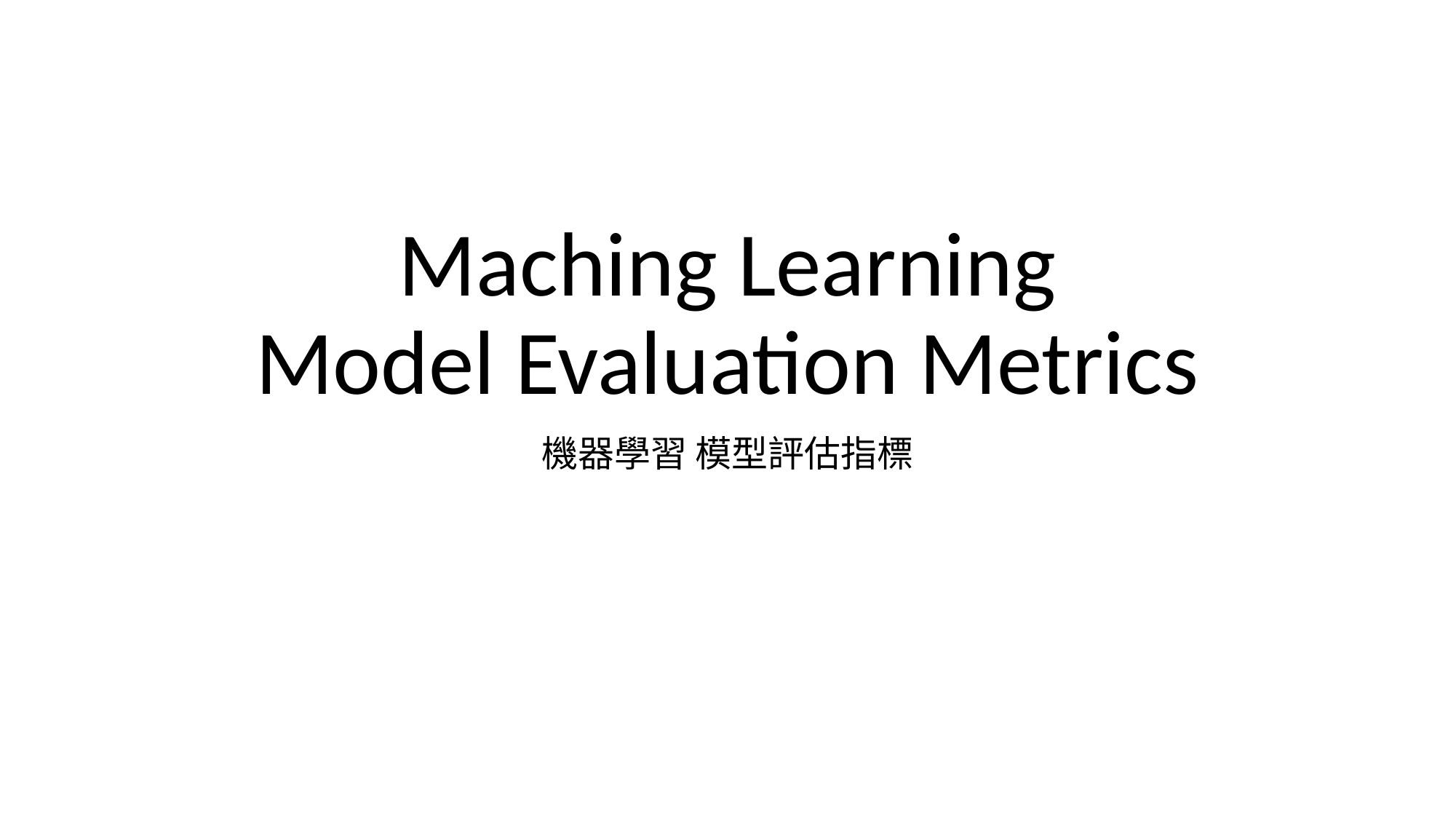

# Maching Learning Model Evaluation Metrics
機器學習 模型評估指標